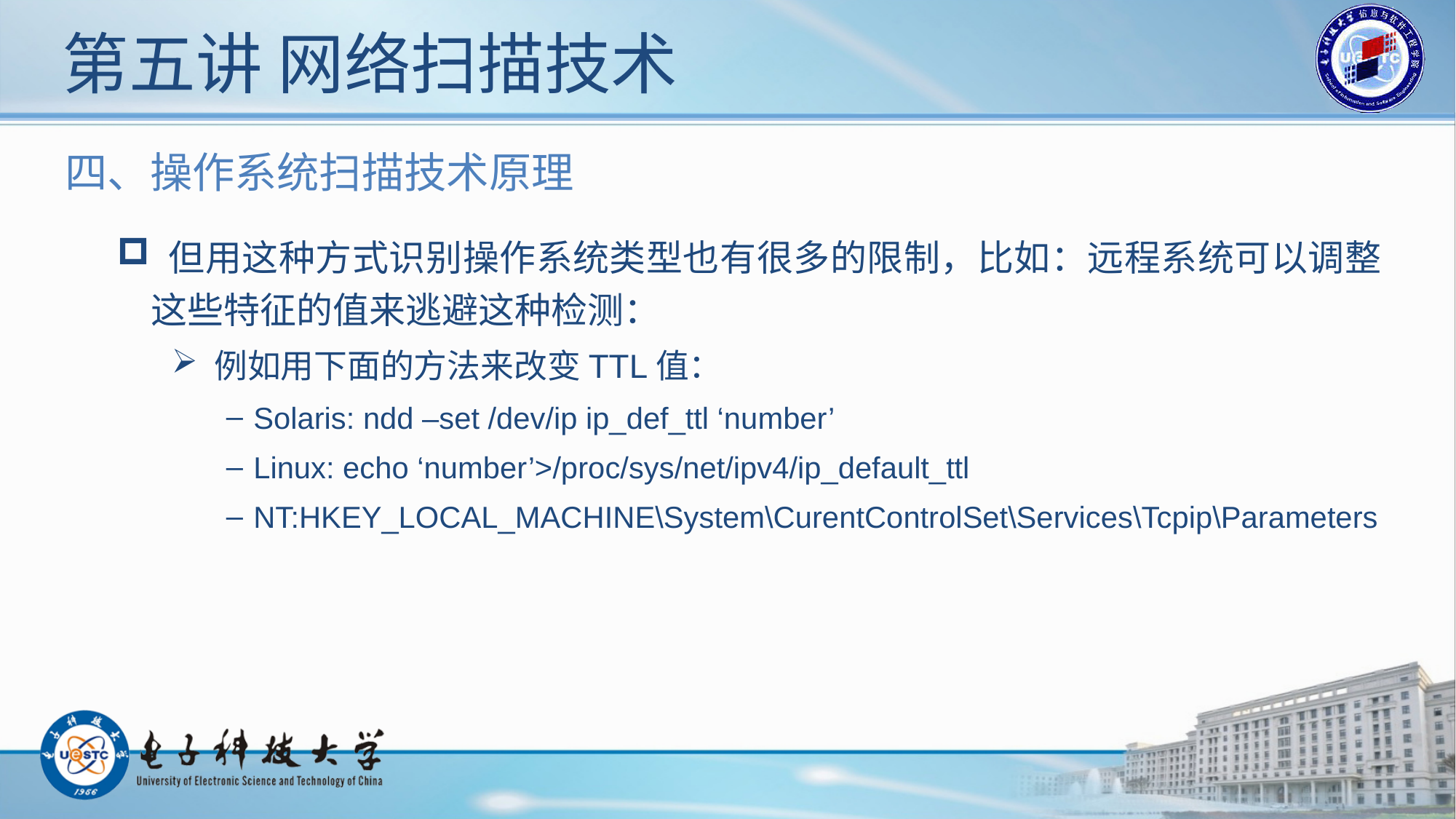

# 第五讲 网络扫描技术
四、操作系统扫描技术原理
 但用这种方式识别操作系统类型也有很多的限制，比如：远程系统可以调整这些特征的值来逃避这种检测：
 例如用下面的方法来改变TTL值：
Solaris: ndd –set /dev/ip ip_def_ttl ‘number’
Linux: echo ‘number’>/proc/sys/net/ipv4/ip_default_ttl
NT:HKEY_LOCAL_MACHINE\System\CurentControlSet\Services\Tcpip\Parameters